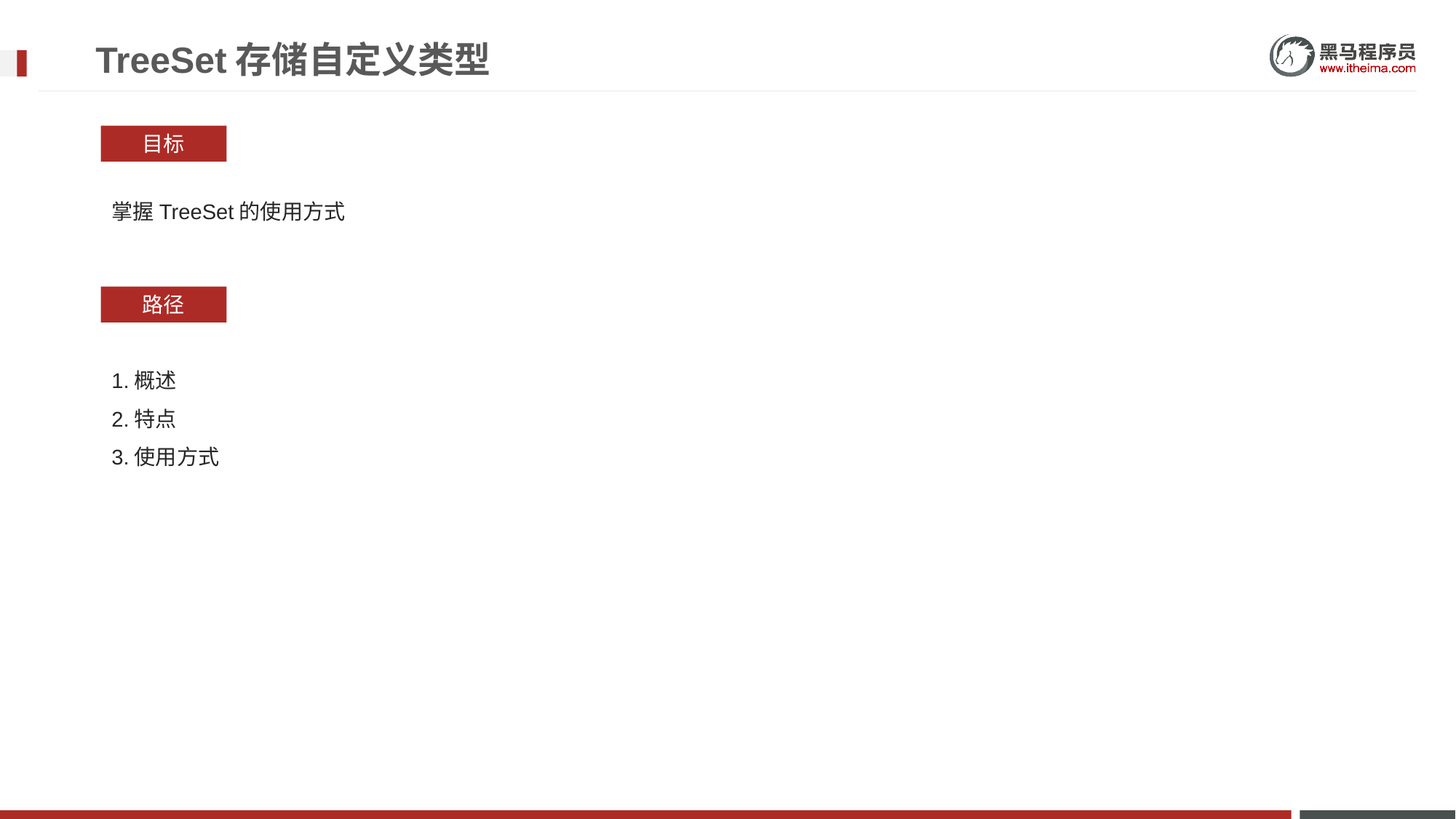

# TreeSet存储自定义类型
目标
掌握TreeSet的使用方式
路径
1.概述
2.特点
3.使用方式